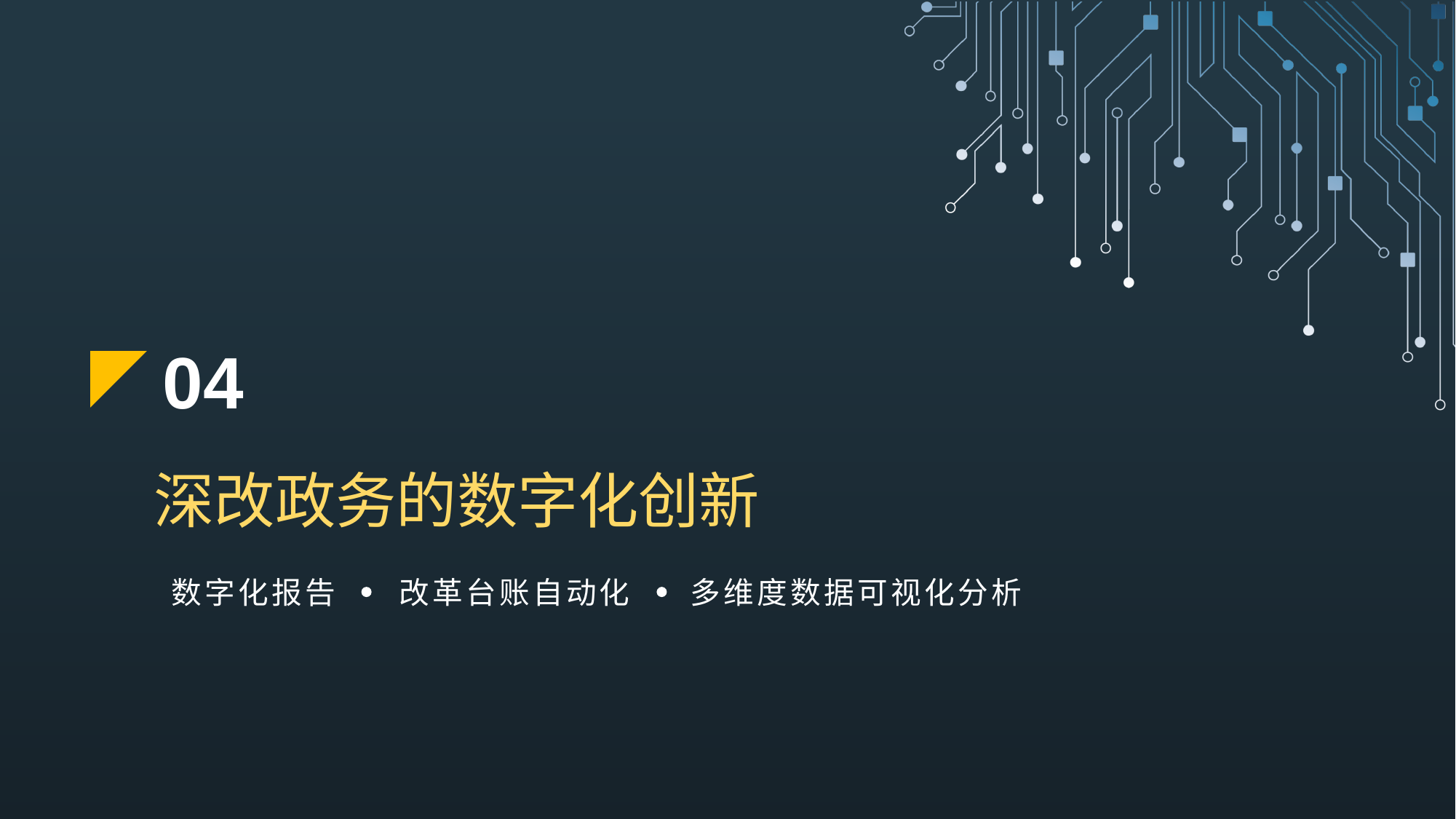

04

深改政务的数字化创新
多维度数据可视化分析
数字化报告
改革台账自动化